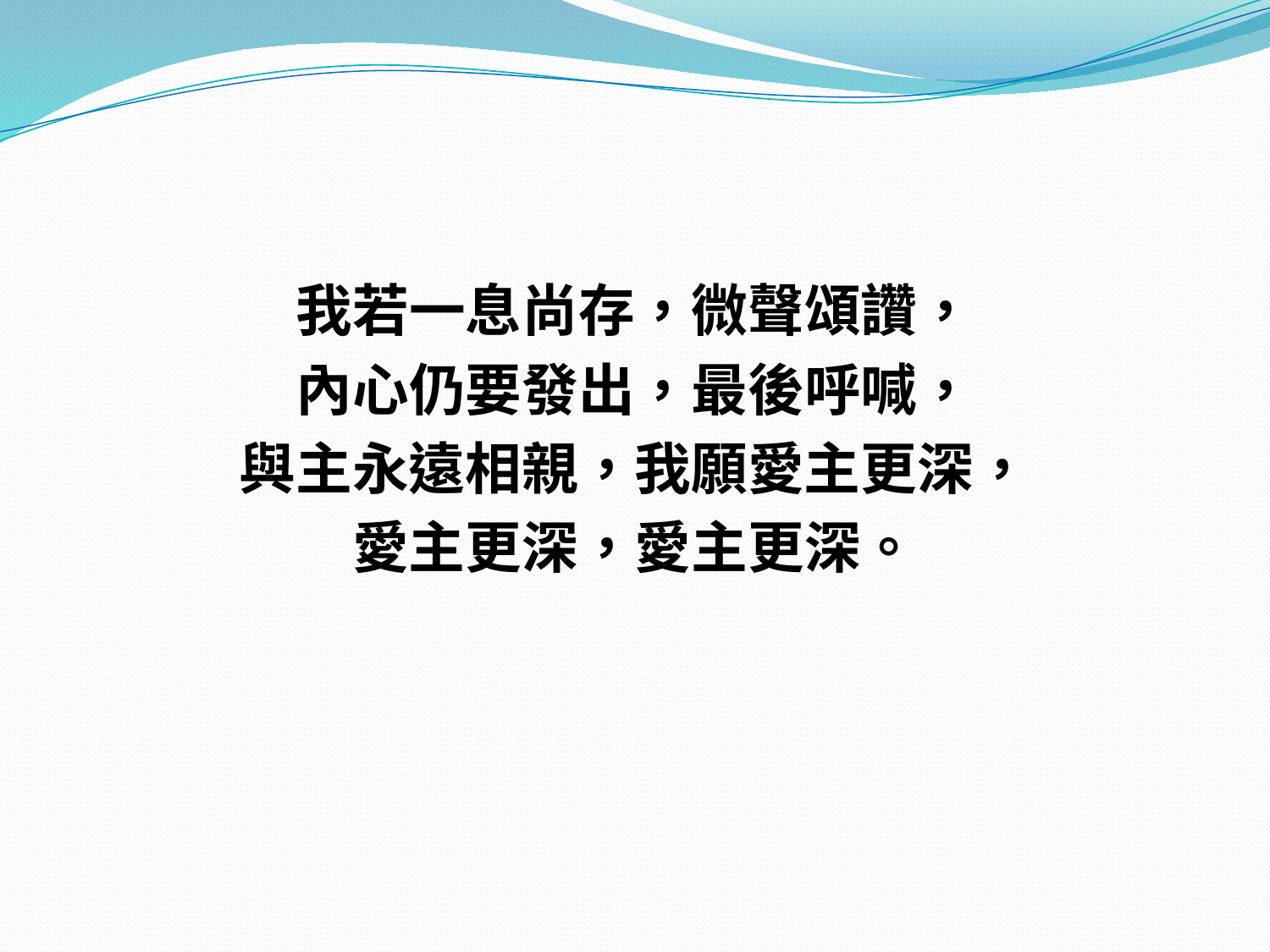

#
我若一息尚存，微聲頌讚，
內心仍要發出，最後呼喊，
與主永遠相親，我願愛主更深，
愛主更深，愛主更深。